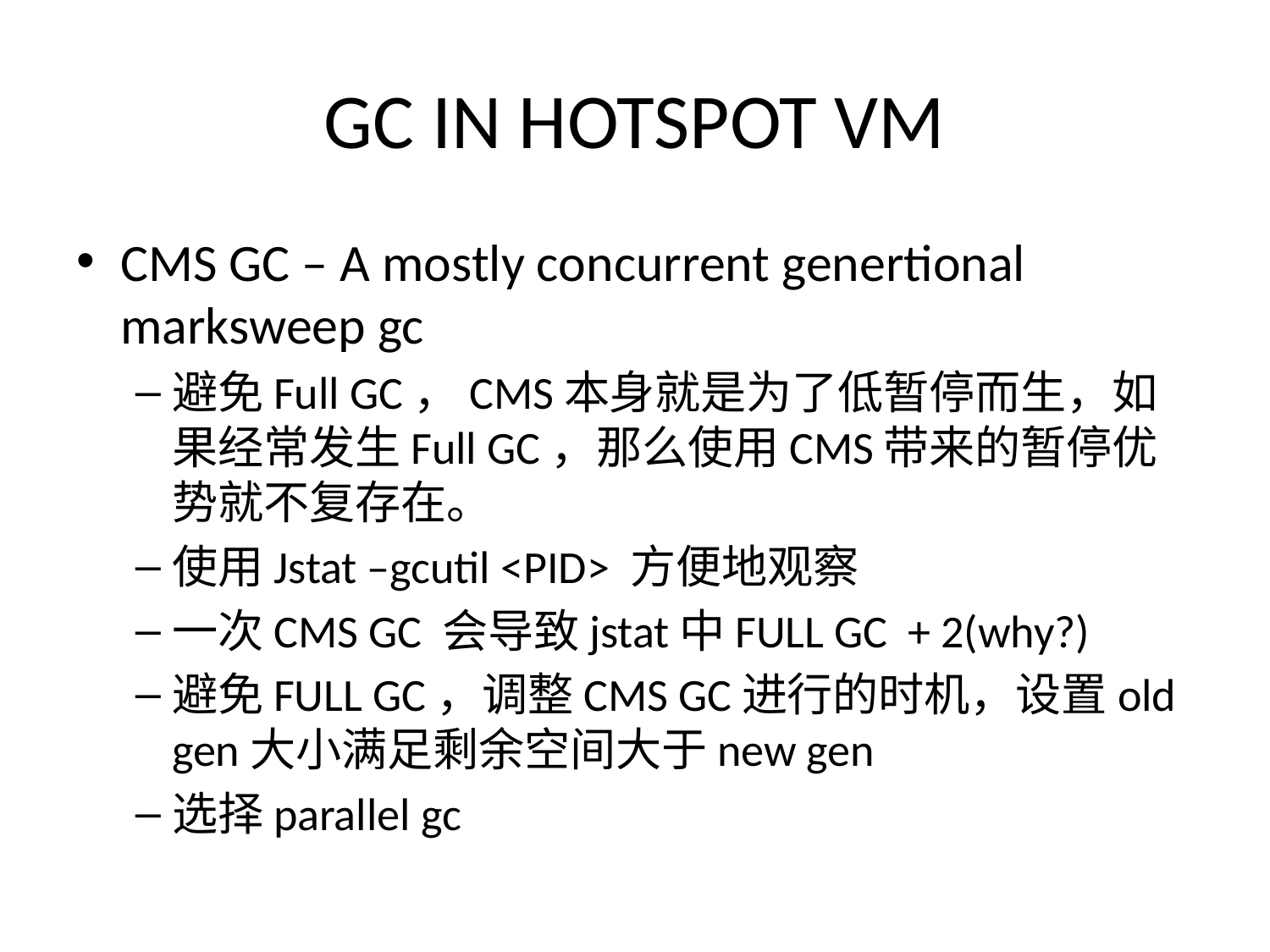

# GC IN HOTSPOT VM
CMS GC – A mostly concurrent genertional marksweep gc
避免Full GC，CMS本身就是为了低暂停而生，如果经常发生Full GC，那么使用CMS带来的暂停优势就不复存在。
使用Jstat –gcutil <PID> 方便地观察
一次CMS GC 会导致jstat中FULL GC  + 2(why?)
避免FULL GC，调整CMS GC进行的时机，设置old gen大小满足剩余空间大于new gen
选择parallel gc